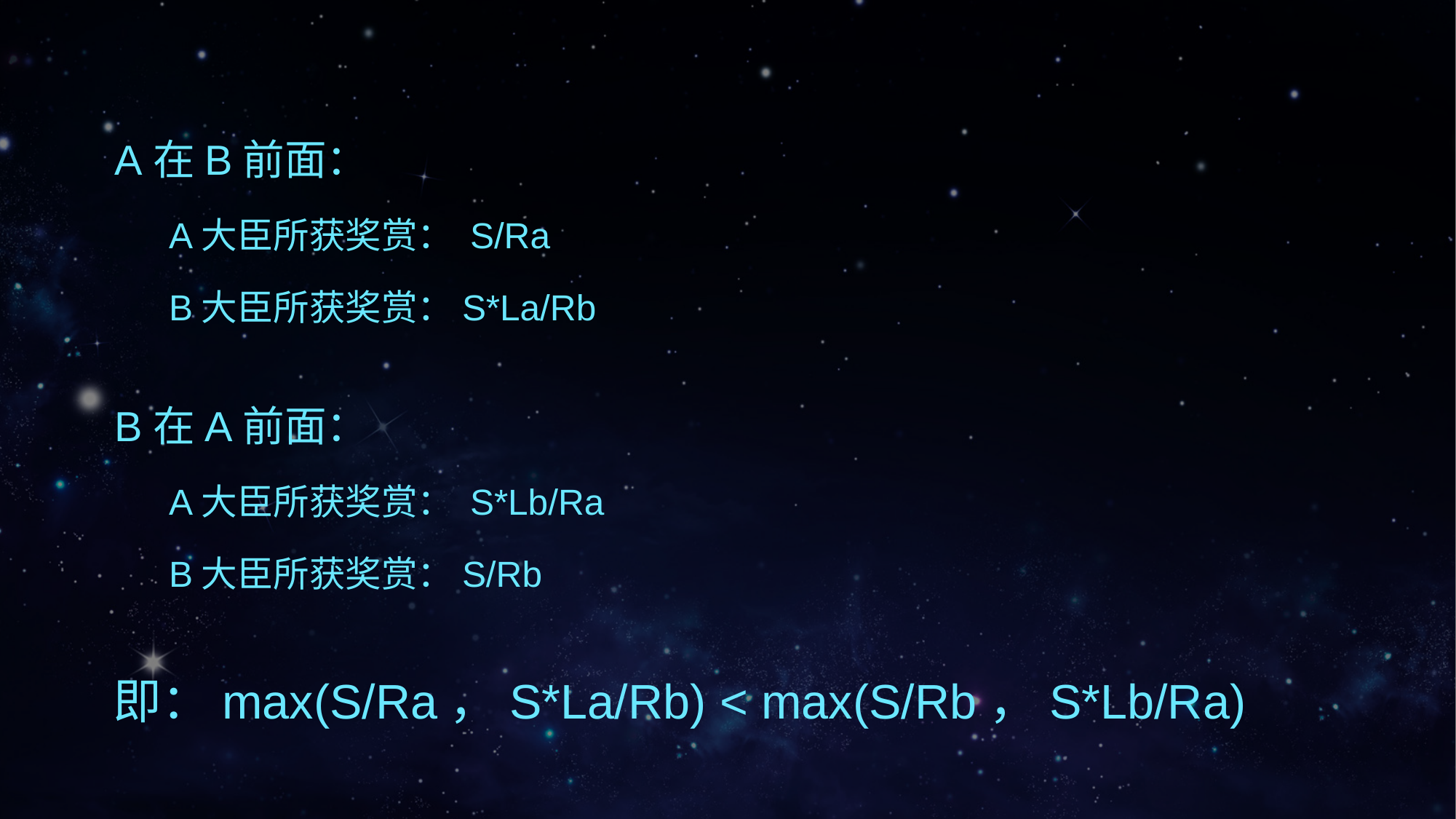

A在B前面：
A大臣所获奖赏： S/Ra
B大臣所获奖赏：S*La/Rb
B在A前面：
A大臣所获奖赏： S*Lb/Ra
B大臣所获奖赏：S/Rb
	即：max(S/Ra，S*La/Rb) < max(S/Rb，S*Lb/Ra)